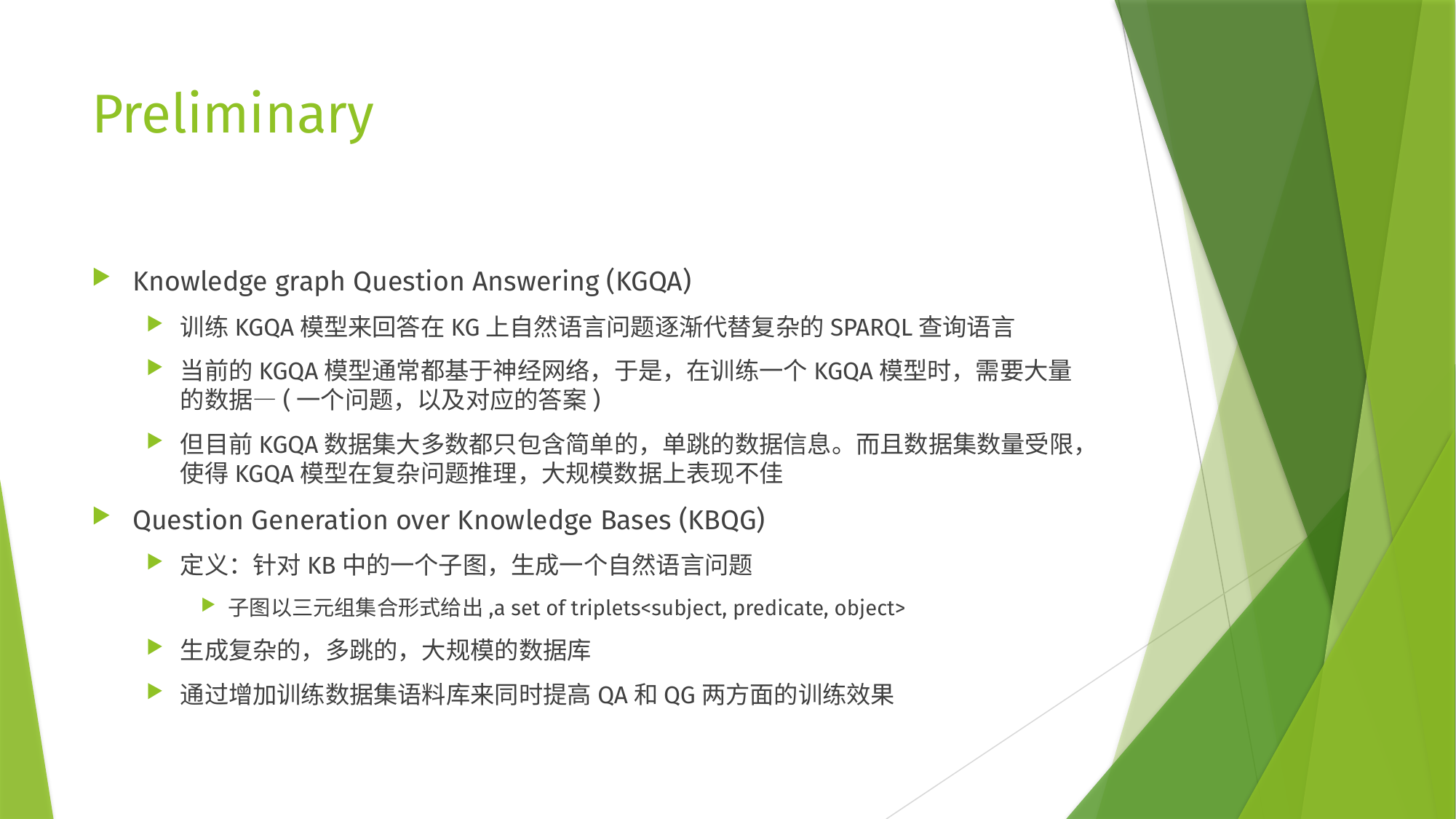

# Preliminary
Knowledge graph Question Answering (KGQA)
训练KGQA模型来回答在KG上自然语言问题逐渐代替复杂的SPARQL查询语言
当前的KGQA模型通常都基于神经网络，于是，在训练一个KGQA模型时，需要大量的数据—(一个问题，以及对应的答案)
但目前KGQA数据集大多数都只包含简单的，单跳的数据信息。而且数据集数量受限，使得KGQA模型在复杂问题推理，大规模数据上表现不佳
Question Generation over Knowledge Bases (KBQG)
定义：针对KB中的一个子图，生成一个自然语言问题
子图以三元组集合形式给出,a set of triplets<subject, predicate, object>
生成复杂的，多跳的，大规模的数据库
通过增加训练数据集语料库来同时提高QA和QG两方面的训练效果